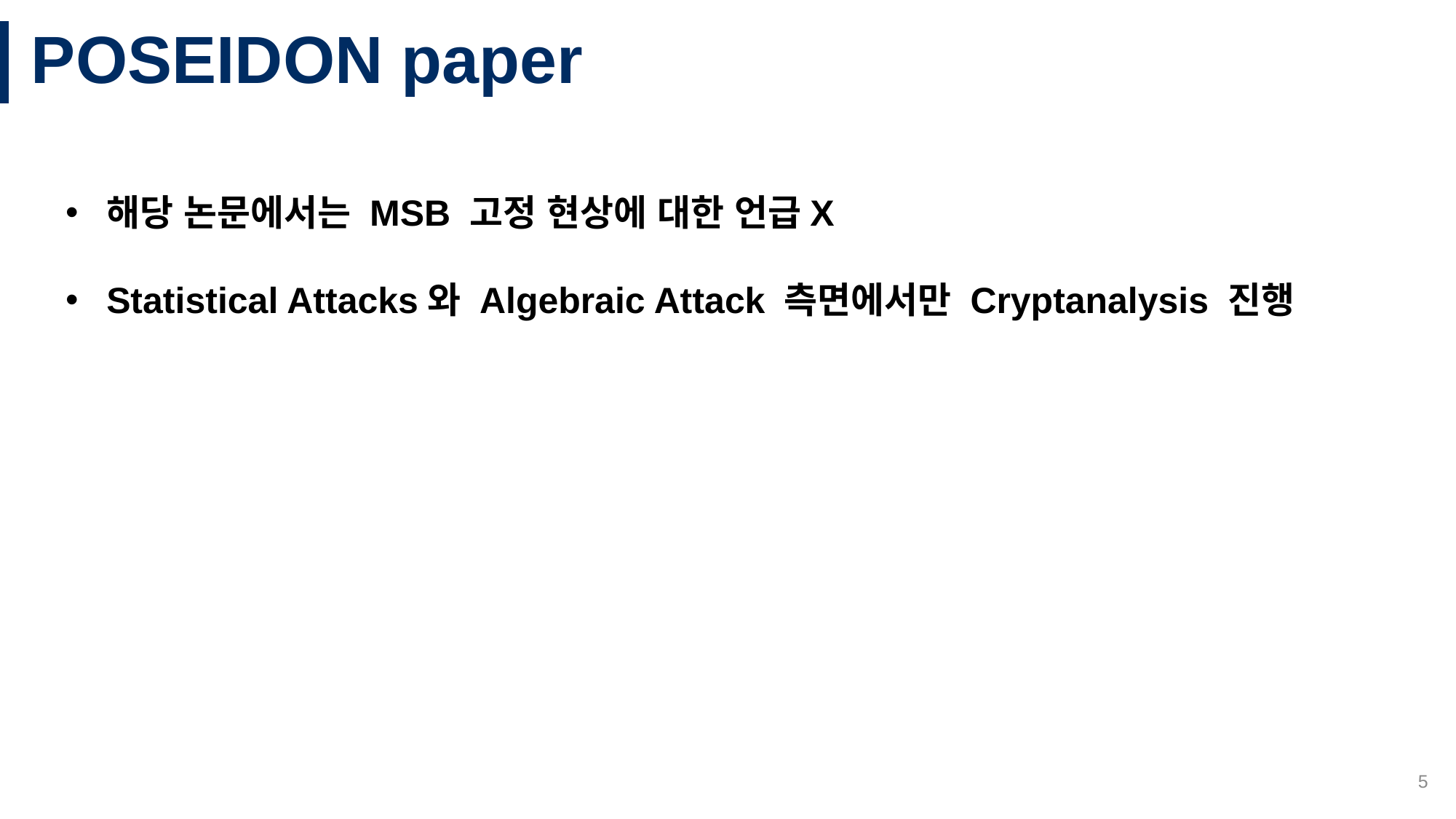

# POSEIDON paper
해당 논문에서는 MSB 고정 현상에 대한 언급X
Statistical Attacks와 Algebraic Attack 측면에서만 Cryptanalysis 진행
5